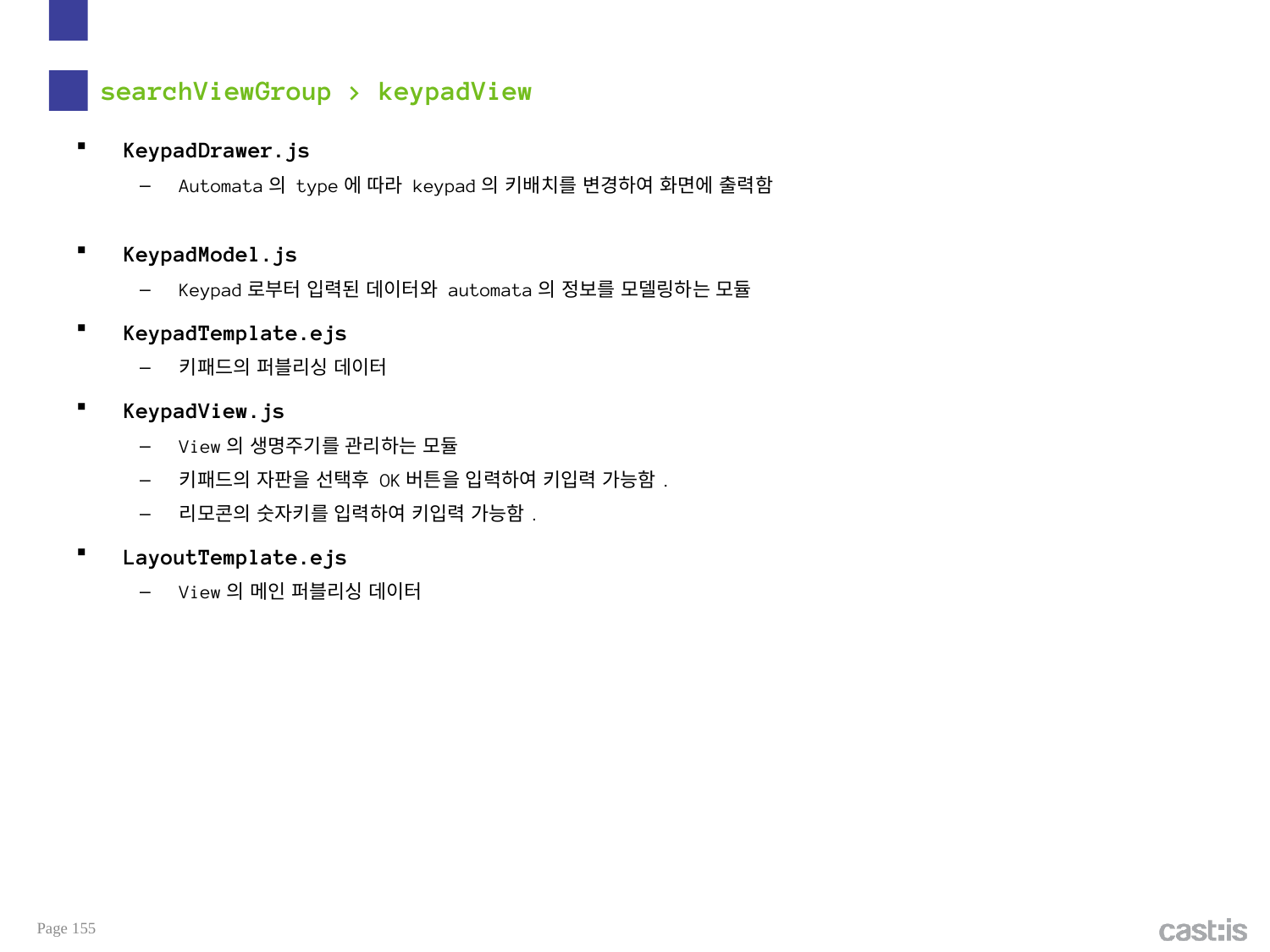

# searchViewGroup > keypadView
KeypadDrawer.js
Automata의 type에 따라 keypad의 키배치를 변경하여 화면에 출력함

KeypadModel.js
Keypad로부터 입력된 데이터와 automata의 정보를 모델링하는 모듈

KeypadTemplate.ejs
키패드의 퍼블리싱 데이터

KeypadView.js
View의 생명주기를 관리하는 모듈
키패드의 자판을 선택후 OK버튼을 입력하여 키입력 가능함.
리모콘의 숫자키를 입력하여 키입력 가능함.

LayoutTemplate.ejs
View의 메인 퍼블리싱 데이터

Page 155